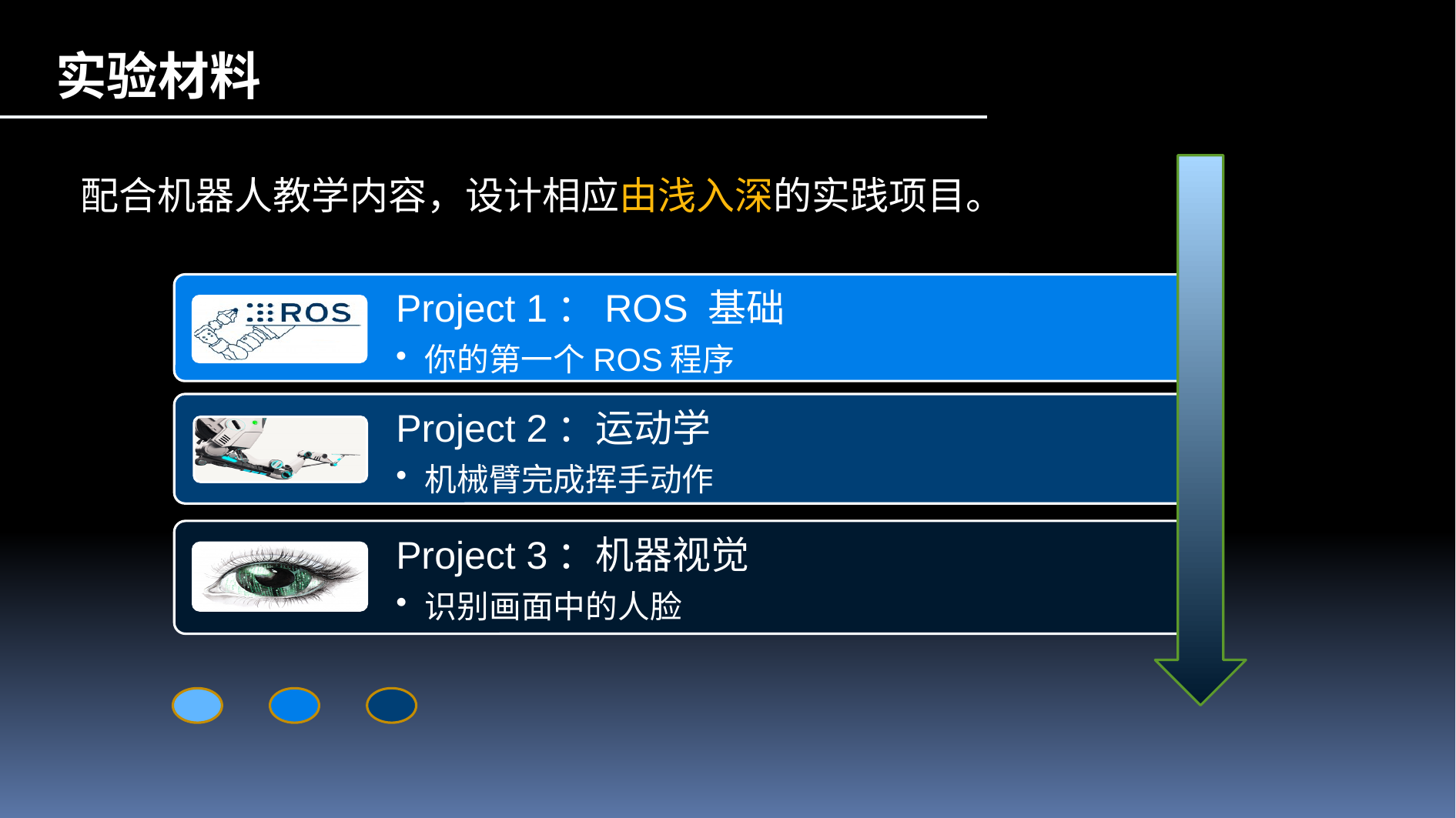

实验材料

配合机器人教学内容，设计相应由浅入深的实践项目。
Project 1：ROS 基础
你的第一个ROS程序
Project 2：运动学
机械臂完成挥手动作
Project 3：机器视觉
识别画面中的人脸